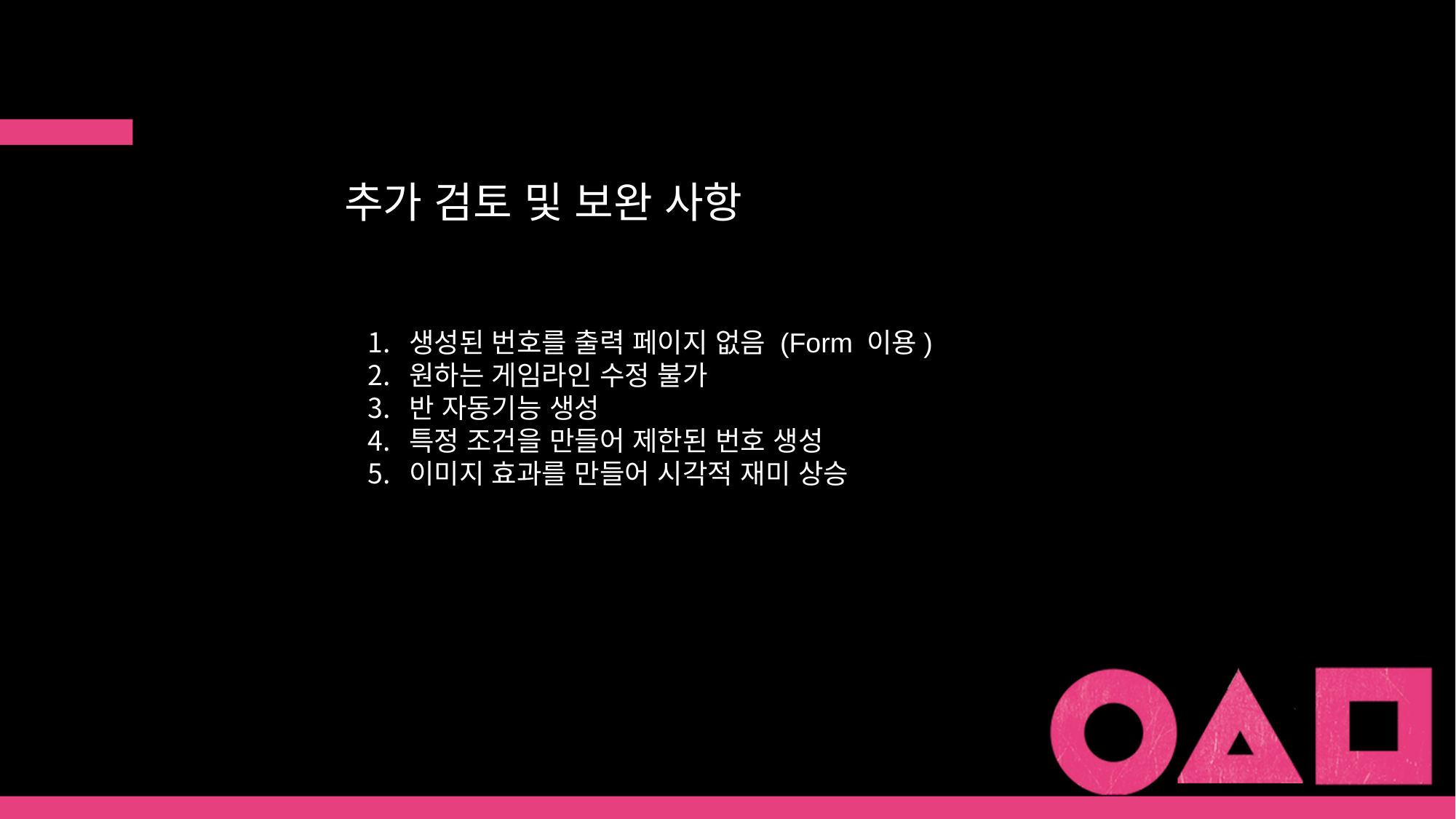

추가 검토 및 보완 사항
생성된 번호를 출력 페이지 없음 (Form 이용)
원하는 게임라인 수정 불가
반 자동기능 생성
특정 조건을 만들어 제한된 번호 생성
이미지 효과를 만들어 시각적 재미 상승